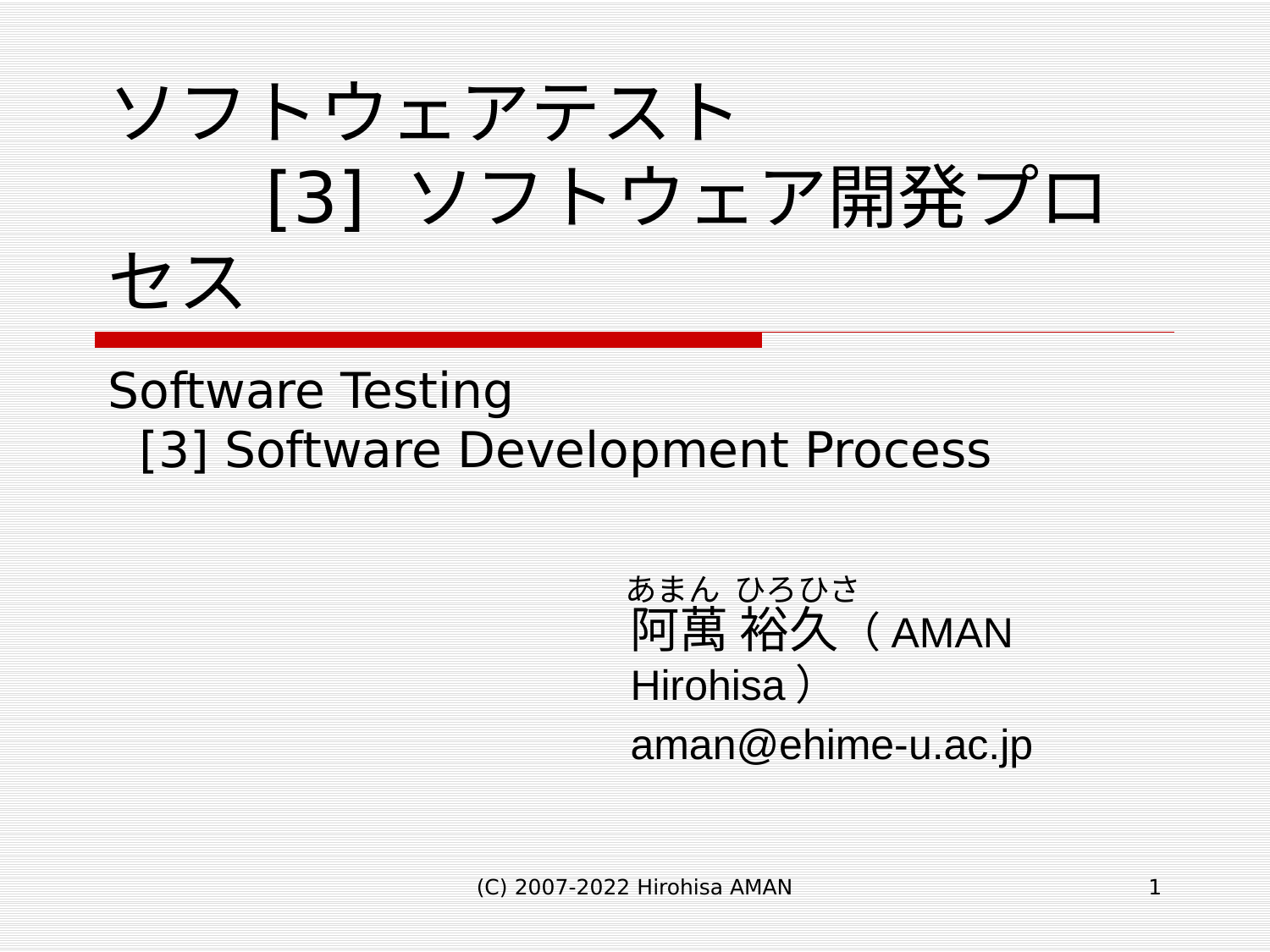

# ソフトウェアテスト 　　[3] ソフトウェア開発プロセス
Software Testing
  [3] Software Development Process
あまん  ひろひさ
阿萬 裕久（AMAN Hirohisa）
aman@ehime-u.ac.jp
(C) 2007-2022 Hirohisa AMAN
1